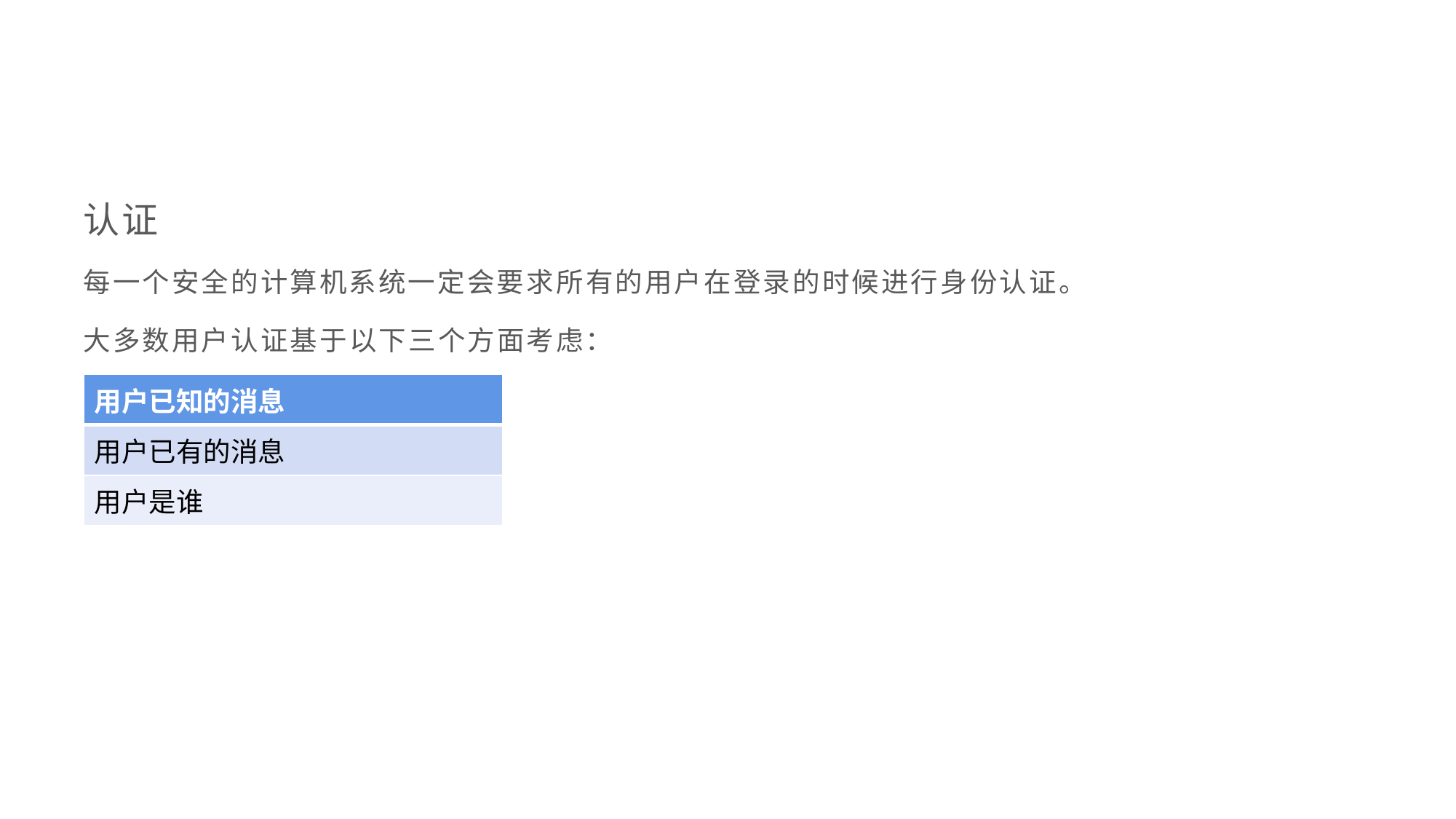

认证
每一个安全的计算机系统一定会要求所有的用户在登录的时候进行身份认证。
大多数用户认证基于以下三个方面考虑：

| 用户已知的消息 |
| --- |
| 用户已有的消息 |
| 用户是谁 |